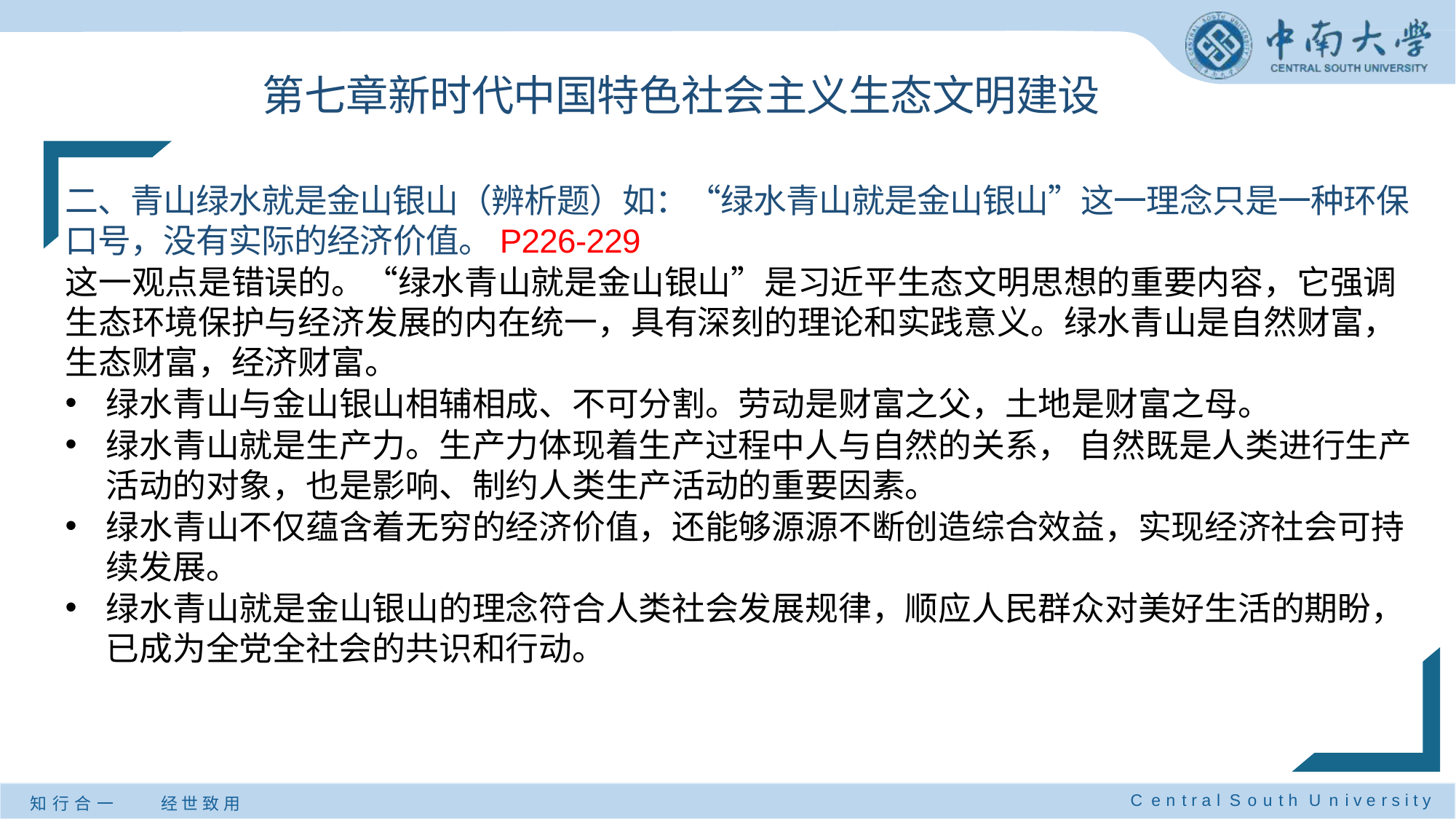

# 第七章新时代中国特色社会主义生态文明建设

二、青山绿水就是金山银山（辨析题）如：“绿水青山就是金山银山”这一理念只是一种环保口号，没有实际的经济价值。P226-229
这一观点是错误的。“绿水青山就是金山银山”是习近平生态文明思想的重要内容，它强调生态环境保护与经济发展的内在统一，具有深刻的理论和实践意义。绿水青山是自然财富，生态财富，经济财富。
绿水青山与金山银山相辅相成、不可分割。劳动是财富之父，土地是财富之母。
绿水青山就是生产力。生产力体现着生产过程中人与自然的关系， 自然既是人类进行生产活动的对象，也是影响、制约人类生产活动的重要因素。
绿水青山不仅蕴含着无穷的经济价值，还能够源源不断创造综合效益，实现经济社会可持续发展。
绿水青山就是金山银山的理念符合人类社会发展规律，顺应人民群众对美好生活的期盼，已成为全党全社会的共识和行动。

C e n t r a l S o u t h U n i v e r s i t y
知 行 合 一
经 世 致 用